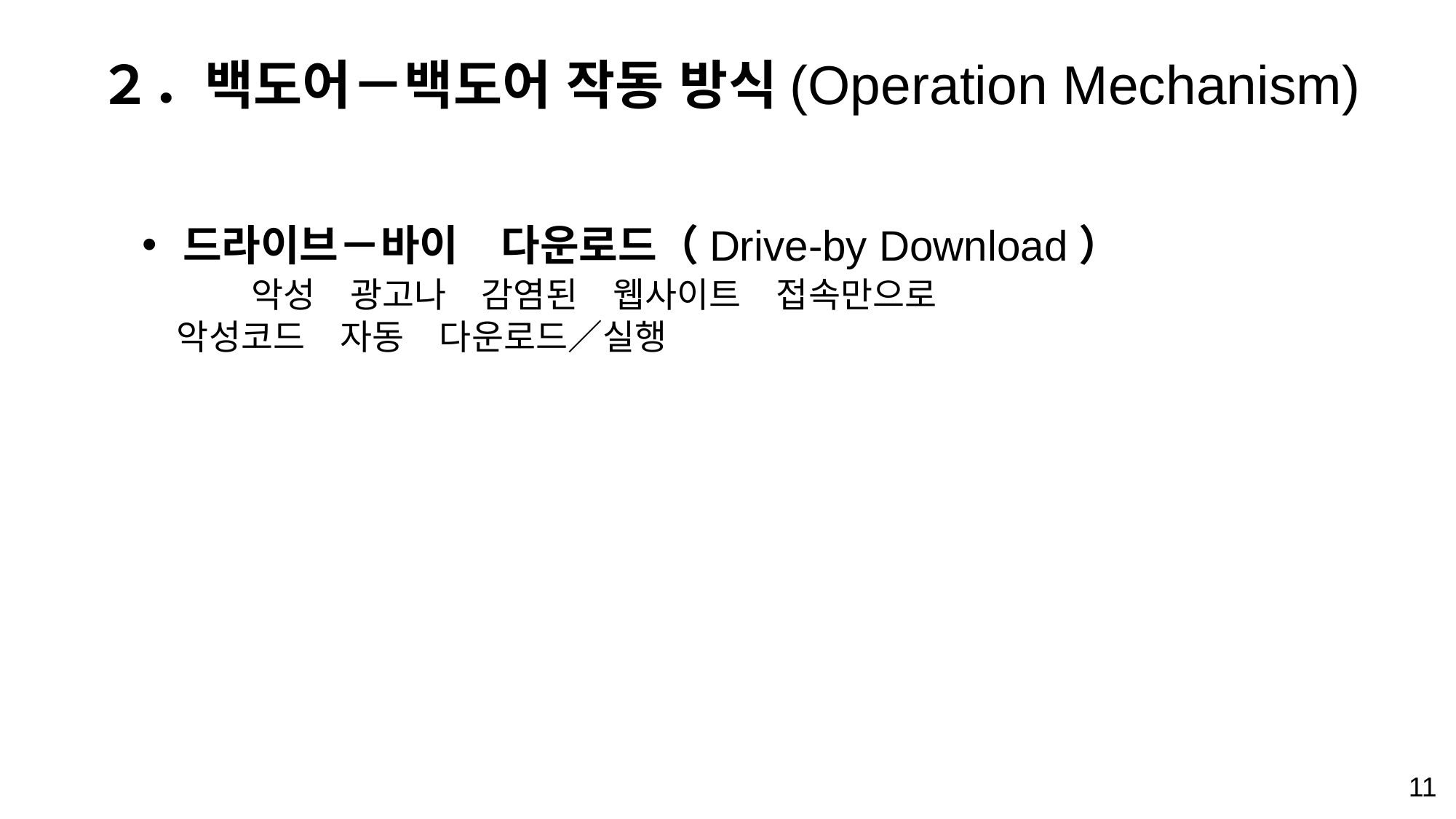

２．백도어－백도어　작동　방식(Operation Mechanism)
드라이브－바이　다운로드（Drive-by Download）
	악성　광고나　감염된　웹사이트　접속만으로
　악성코드　자동　다운로드／실행
11